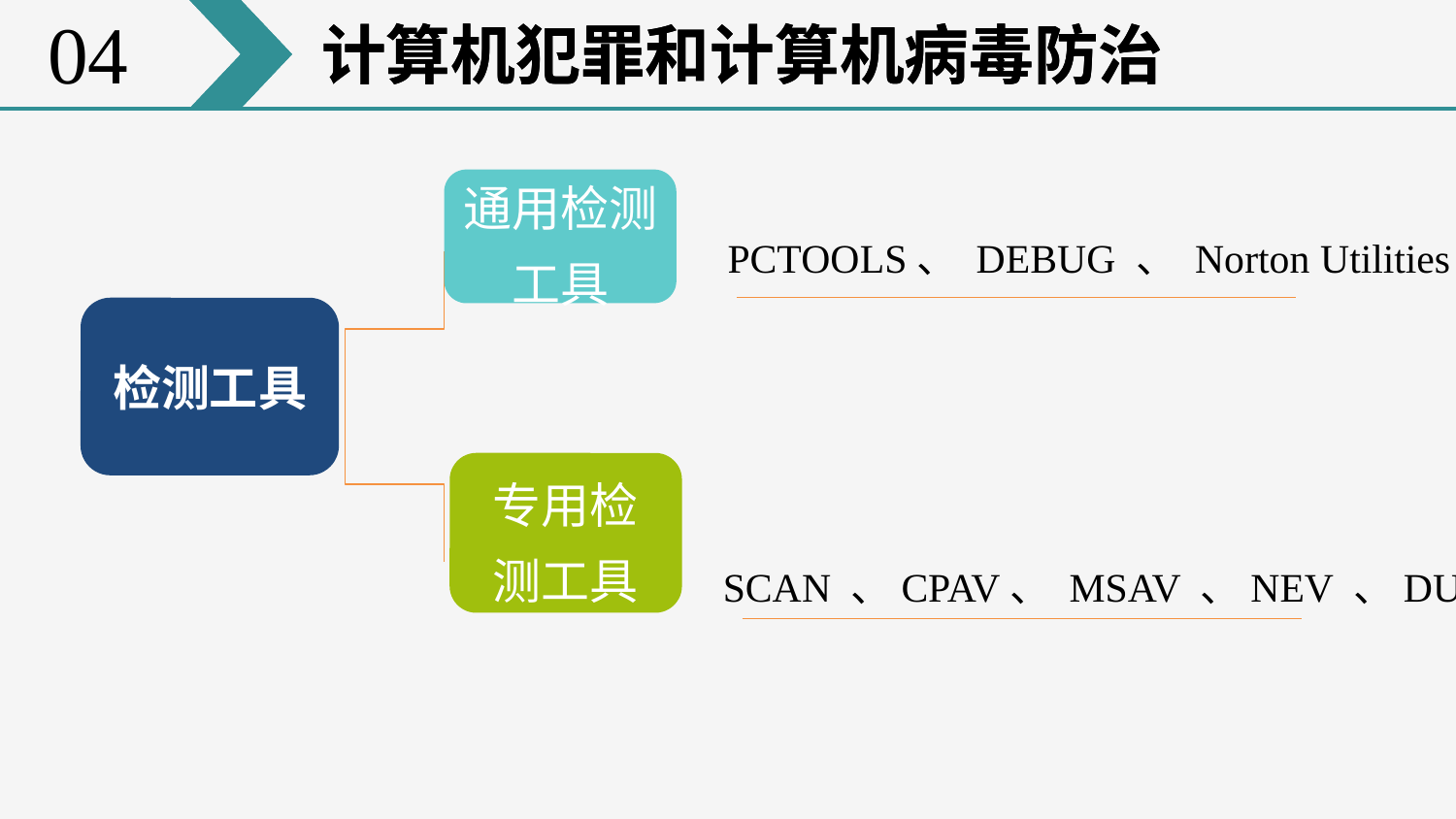

04

计算机犯罪和计算机病毒防治
计算机犯罪和计算机病毒防治
通用检测工具
PCTOOLS、 DEBUG 、 Norton Utilities
检测工具
专用检测工具
SCAN 、CPAV、 MSAV 、NEV 、DUCK